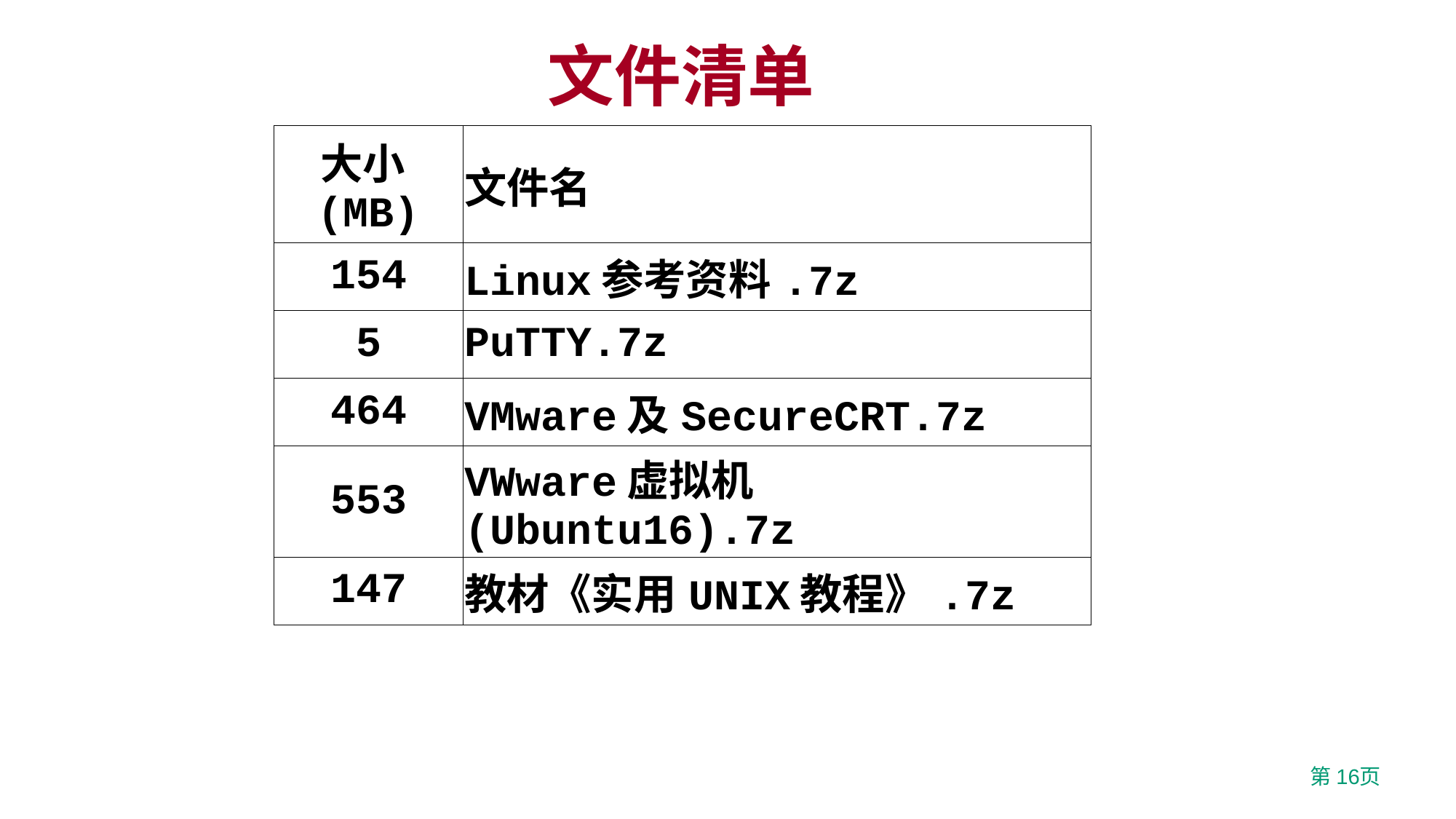

# 文件清单
| 大小(MB) | 文件名 |
| --- | --- |
| 154 | Linux参考资料.7z |
| 5 | PuTTY.7z |
| 464 | VMware及SecureCRT.7z |
| 553 | VWware虚拟机(Ubuntu16).7z |
| 147 | 教材《实用UNIX教程》.7z |